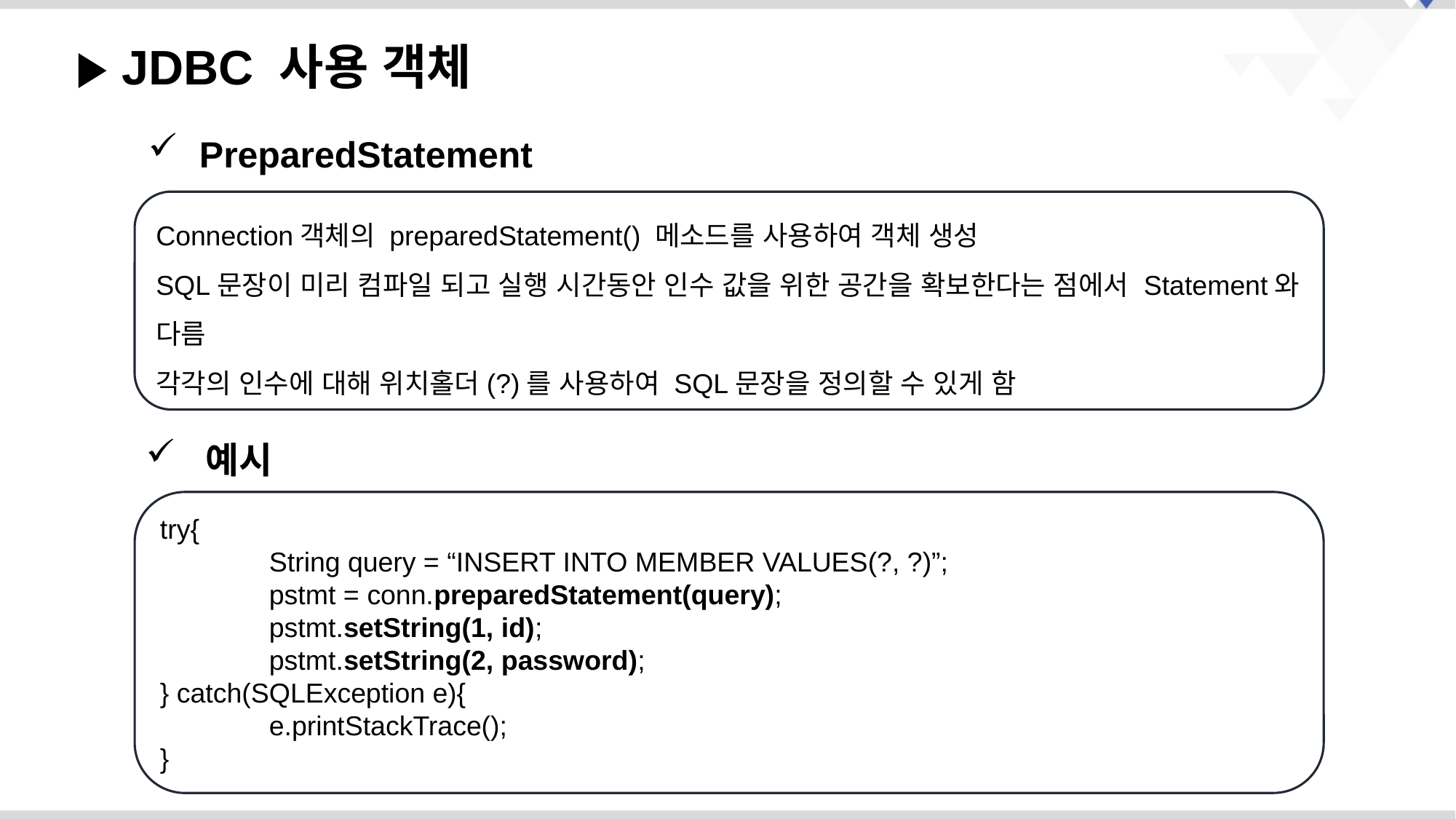

▶ JDBC 사용 객체
 PreparedStatement
Connection객체의 preparedStatement() 메소드를 사용하여 객체 생성
SQL문장이 미리 컴파일 되고 실행 시간동안 인수 값을 위한 공간을 확보한다는 점에서 Statement와 다름
각각의 인수에 대해 위치홀더(?)를 사용하여 SQL문장을 정의할 수 있게 함
 예시
try{
	String query = “INSERT INTO MEMBER VALUES(?, ?)”;
	pstmt = conn.preparedStatement(query);
	pstmt.setString(1, id);
	pstmt.setString(2, password);
} catch(SQLException e){
	e.printStackTrace();
}